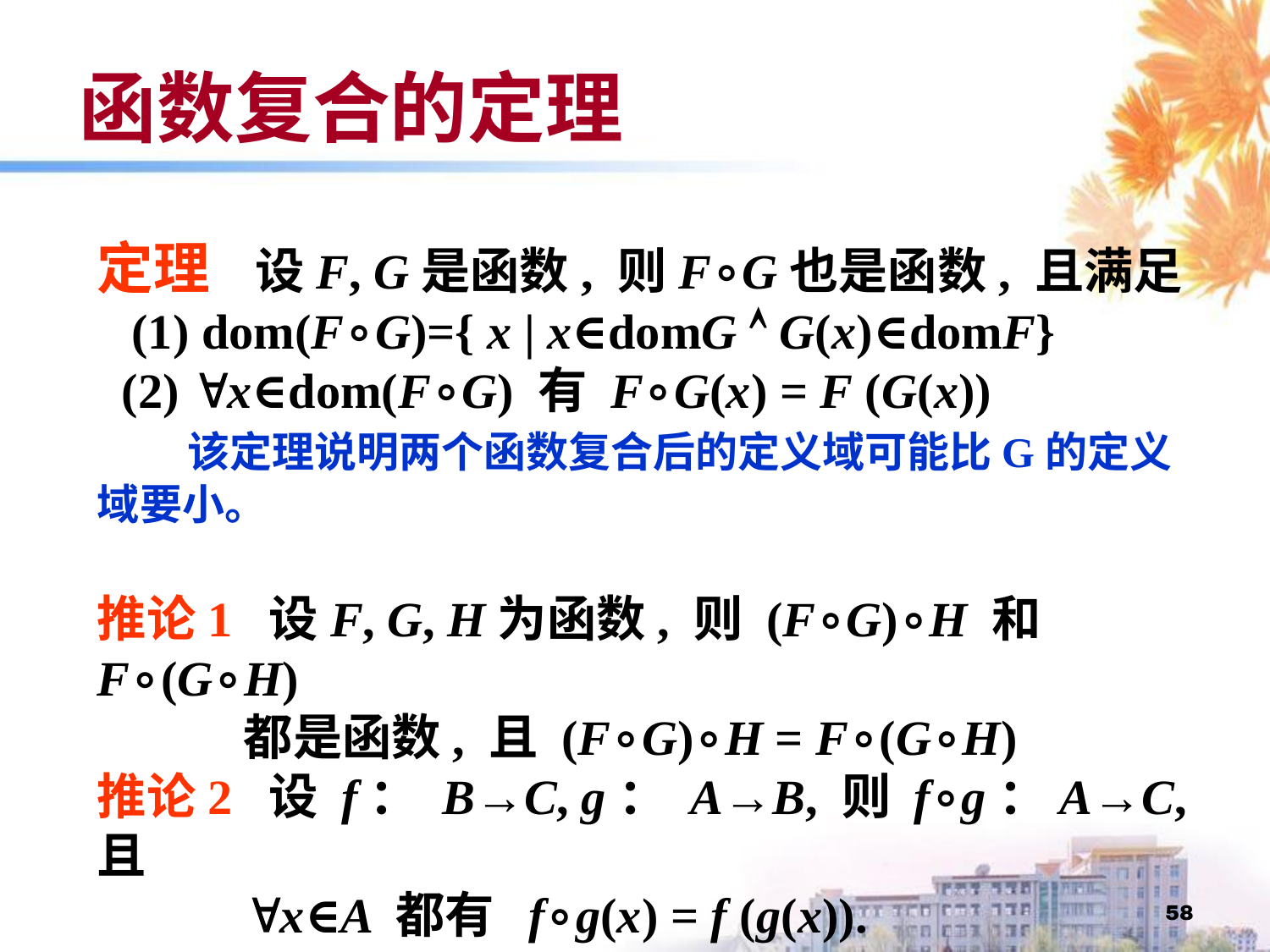

# 函数复合的定理
定理    设F, G是函数, 则F∘G也是函数, 且满足
  (1) dom(F∘G)={ x | x∈domG ∧ G(x)∈domF}
  (2) ∀x∈dom(F∘G) 有 F∘G(x) = F (G(x))
       该定理说明两个函数复合后的定义域可能比G的定义域要小。
推论1  设F, G, H为函数, 则 (F∘G)∘H 和 F∘(G∘H)
            都是函数, 且 (F∘G)∘H = F∘(G∘H)
推论2  设 f： B→C, g： A→B, 则 f∘g：A→C, 且
            ∀x∈A 都有  f∘g(x) = f (g(x)).
58